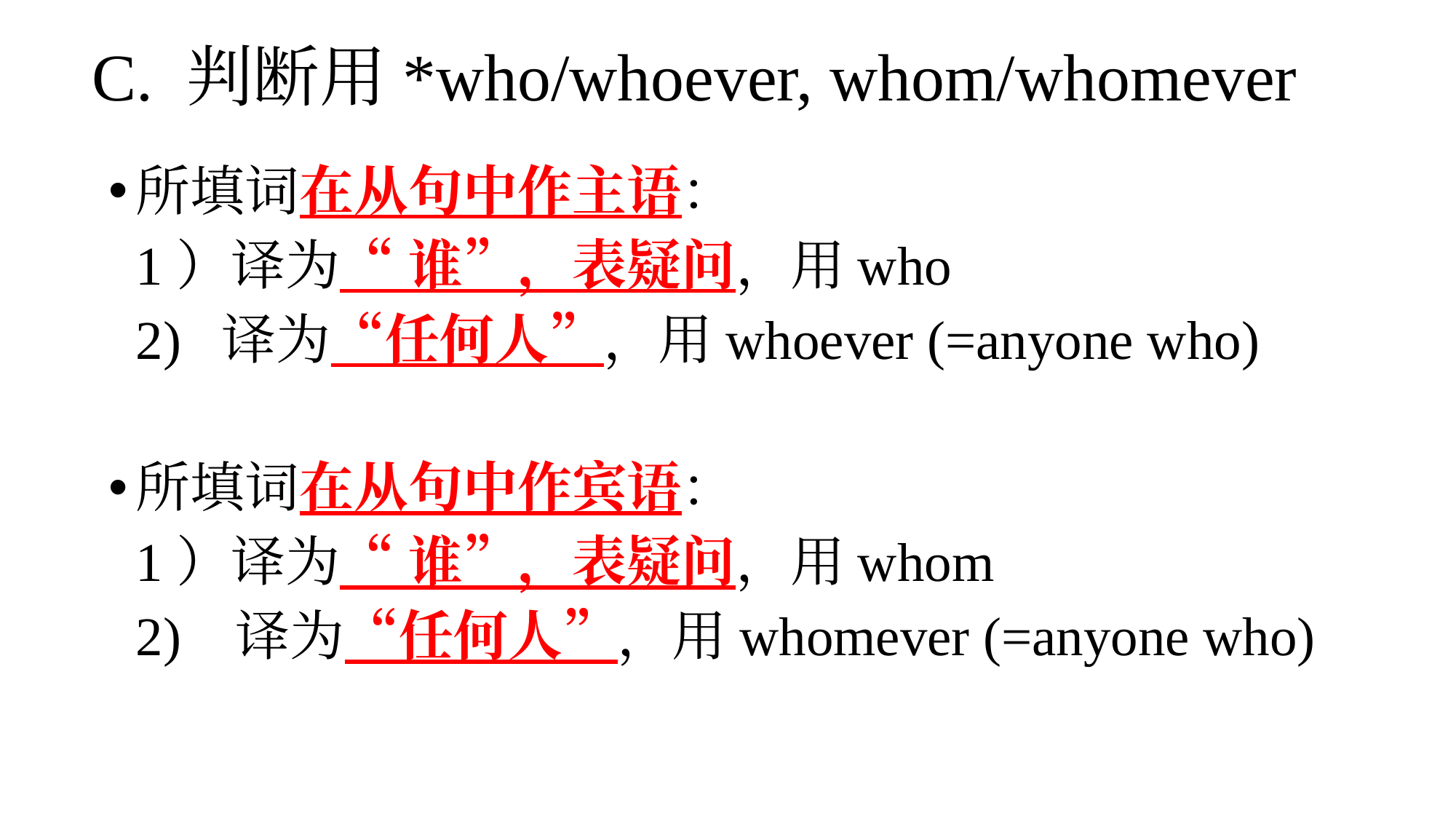

# C. 判断用*who/whoever, whom/whomever
所填词在从句中作主语：
  1）译为“ 谁”，表疑问，用who
  2)  译为“任何人”，用whoever (=anyone who)

所填词在从句中作宾语：
  1）译为“ 谁”，表疑问，用whom
  2)   译为“任何人”，用whomever (=anyone who)